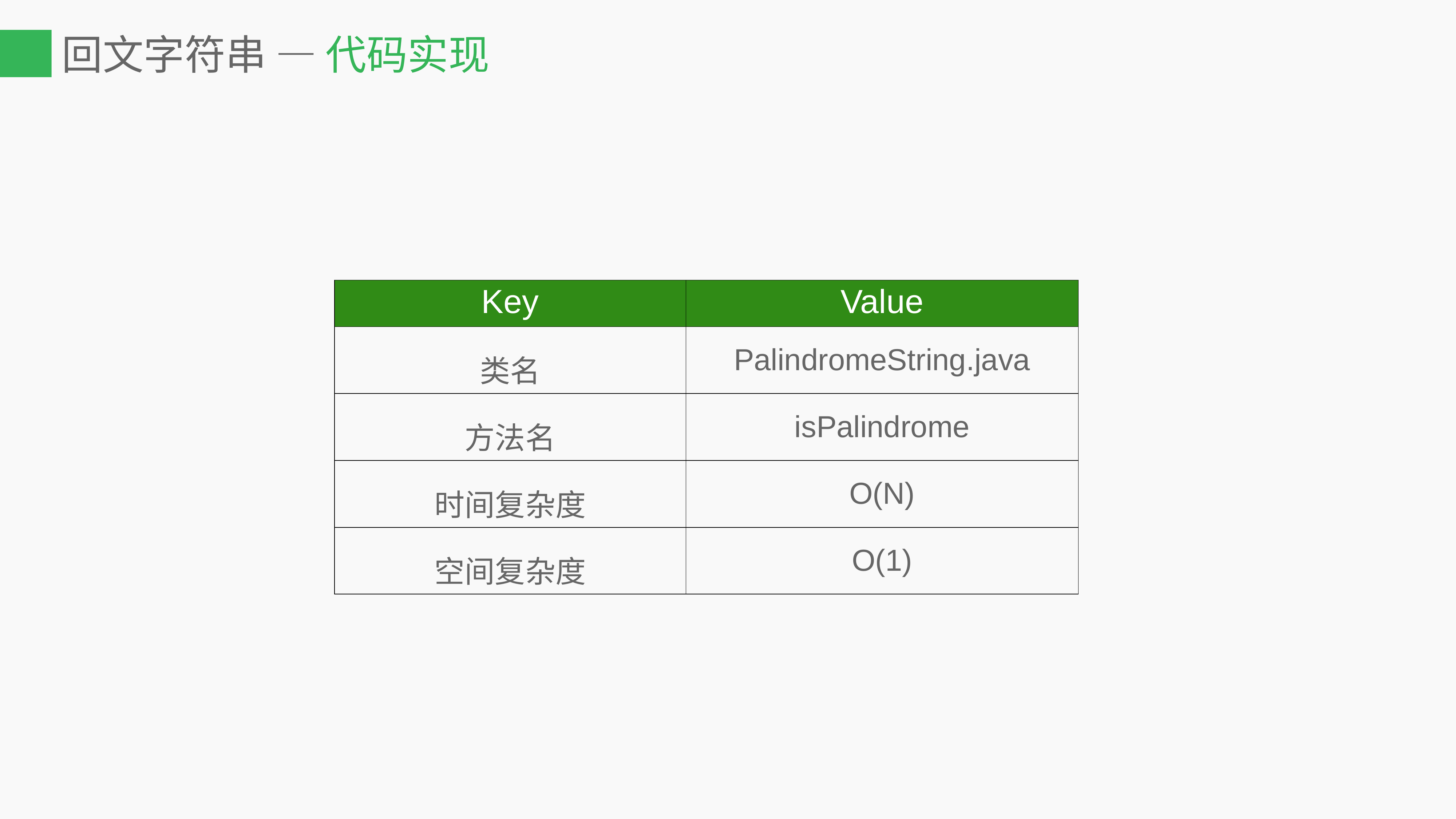

# 回文字符串 — 代码实现

| Key | Value |
| --- | --- |
| 类名 | PalindromeString.java |
| 方法名 | isPalindrome |
| 时间复杂度 | O(N) |
| 空间复杂度 | O(1) |